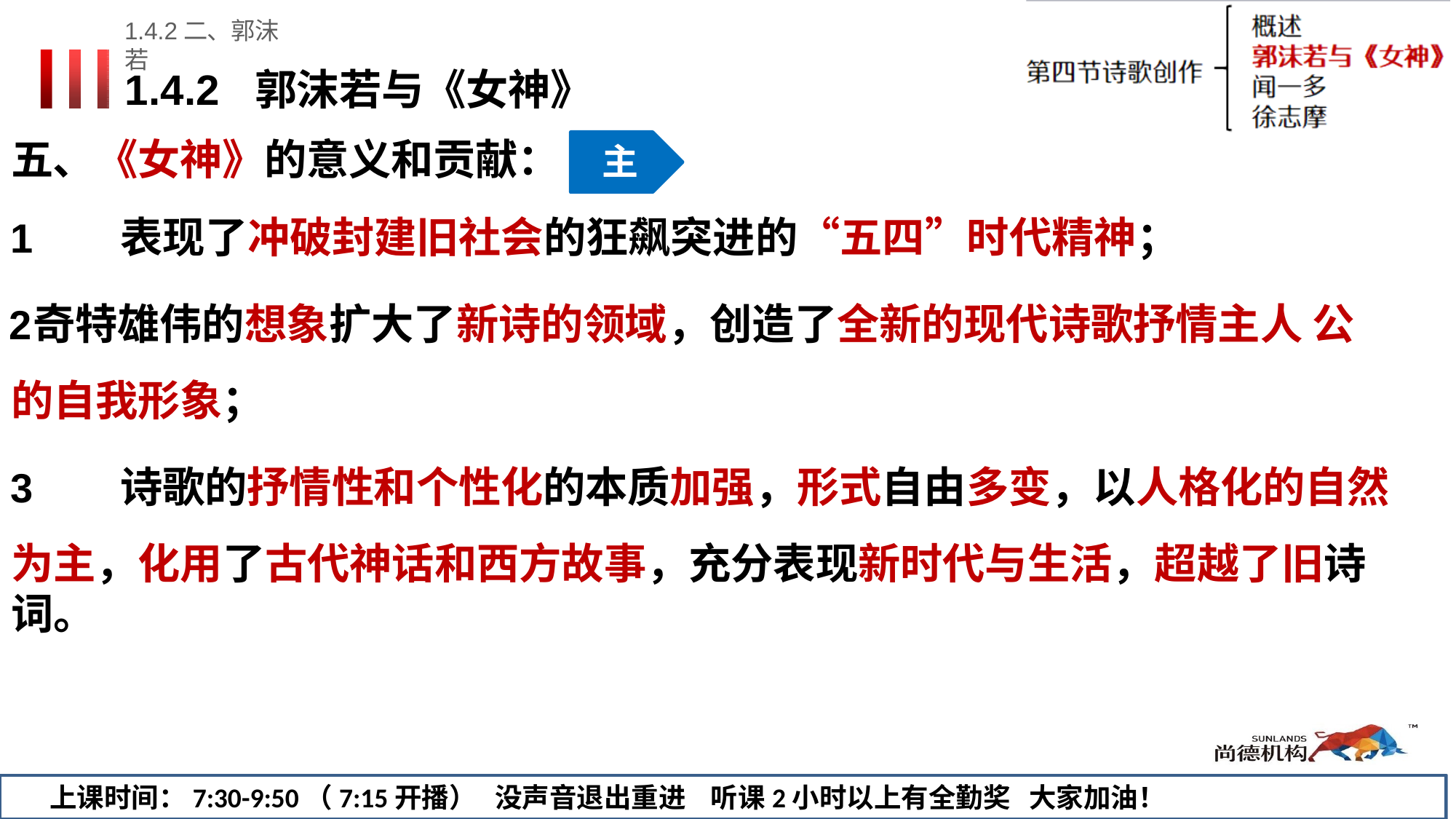

1.4.2二、郭沫若

# 1.4.2	郭沫若与《女神》
五、《女神》的意义和贡献：	主
表现了冲破封建旧社会的狂飙突进的“五四”时代精神；
奇特雄伟的想象扩大了新诗的领域，创造了全新的现代诗歌抒情主人 公的自我形象；
诗歌的抒情性和个性化的本质加强，形式自由多变，以人格化的自然
为主，化用了古代神话和西方故事，充分表现新时代与生活，超越了旧诗词。